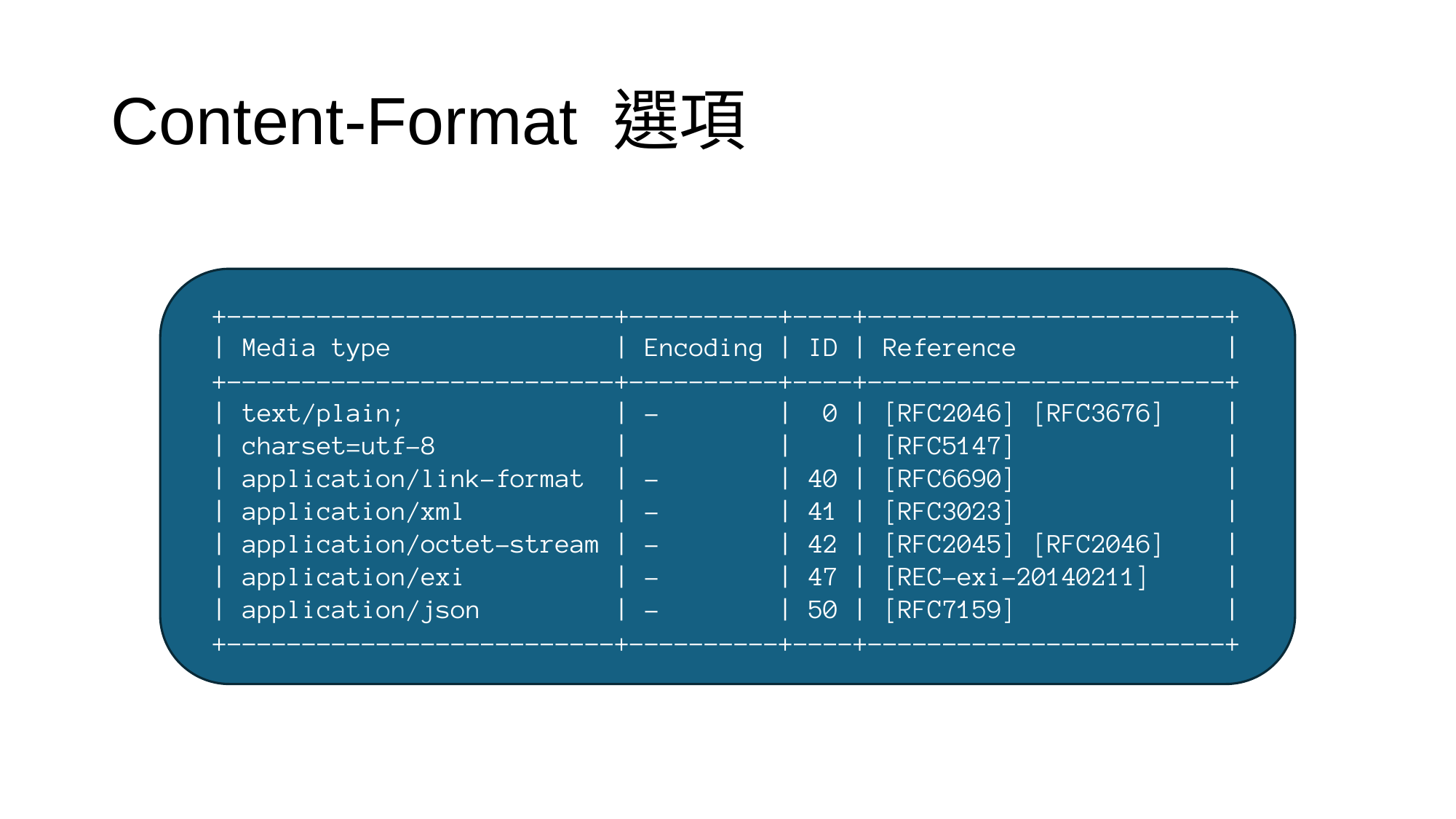

# Content-Format 選項
+--------------------------+----------+----+------------------------+
| Media type               | Encoding | ID | Reference              |
+--------------------------+----------+----+------------------------+
| text/plain;              | -        |  0 | [RFC2046] [RFC3676]    |
| charset=utf-8            |          |    | [RFC5147]              |
| application/link-format  | -        | 40 | [RFC6690]              |
| application/xml          | -        | 41 | [RFC3023]              |
| application/octet-stream | -        | 42 | [RFC2045] [RFC2046]    |
| application/exi          | -        | 47 | [REC-exi-20140211]     |
| application/json         | -        | 50 | [RFC7159]              |
+--------------------------+----------+----+------------------------+